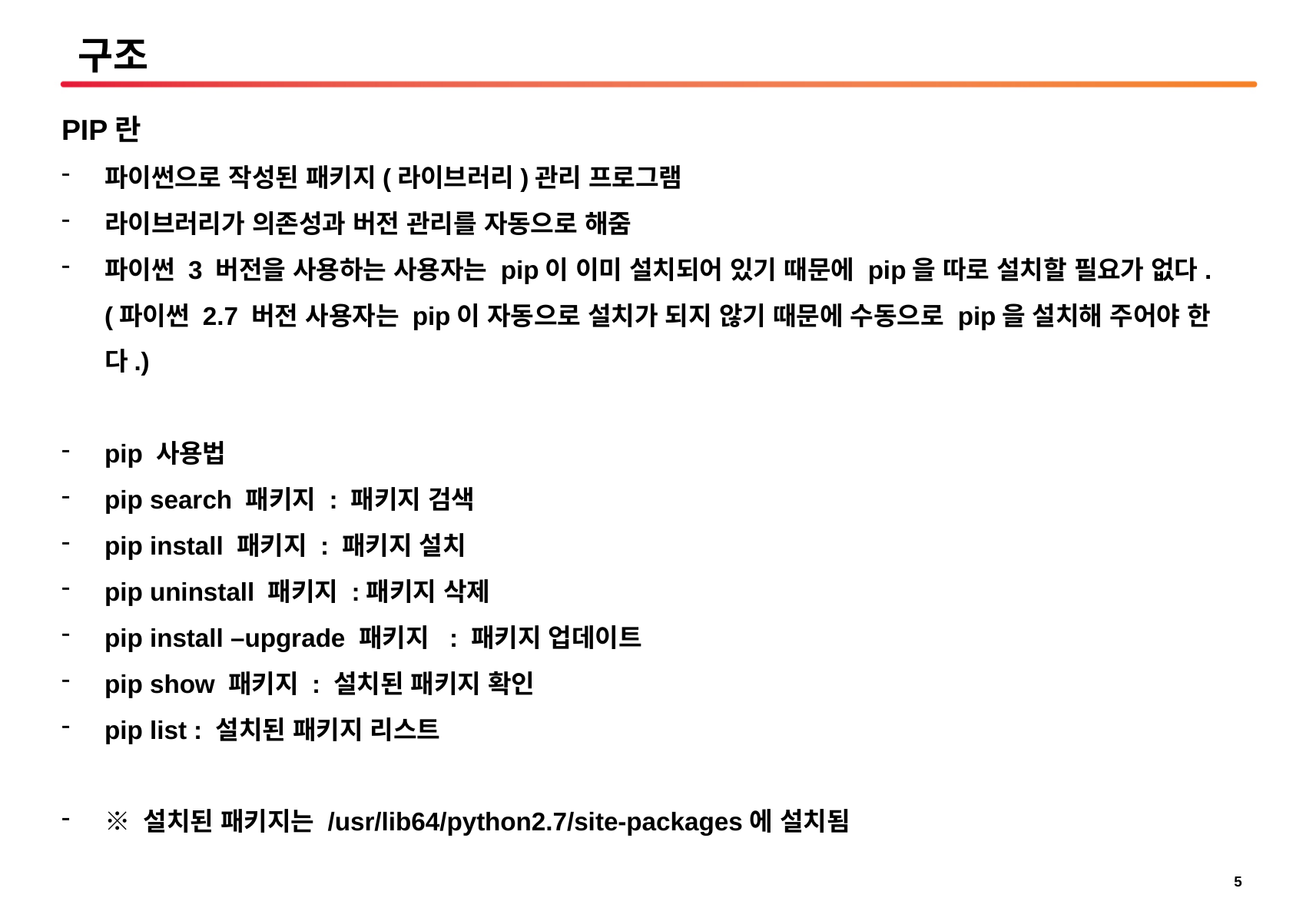

# 구조

PIP란
파이썬으로 작성된 패키지(라이브러리)관리 프로그램
라이브러리가 의존성과 버전 관리를 자동으로 해줌
파이썬 3 버전을 사용하는 사용자는 pip이 이미 설치되어 있기 때문에 pip을 따로 설치할 필요가 없다. (파이썬 2.7 버전 사용자는 pip이 자동으로 설치가 되지 않기 때문에 수동으로 pip을 설치해 주어야 한다.)

pip 사용법
pip search 패키지 : 패키지 검색
pip install 패키지 : 패키지 설치
pip uninstall 패키지 :패키지 삭제
pip install –upgrade 패키지  : 패키지 업데이트
pip show 패키지 : 설치된 패키지 확인
pip list : 설치된 패키지 리스트

※ 설치된 패키지는 /usr/lib64/python2.7/site-packages에 설치됨